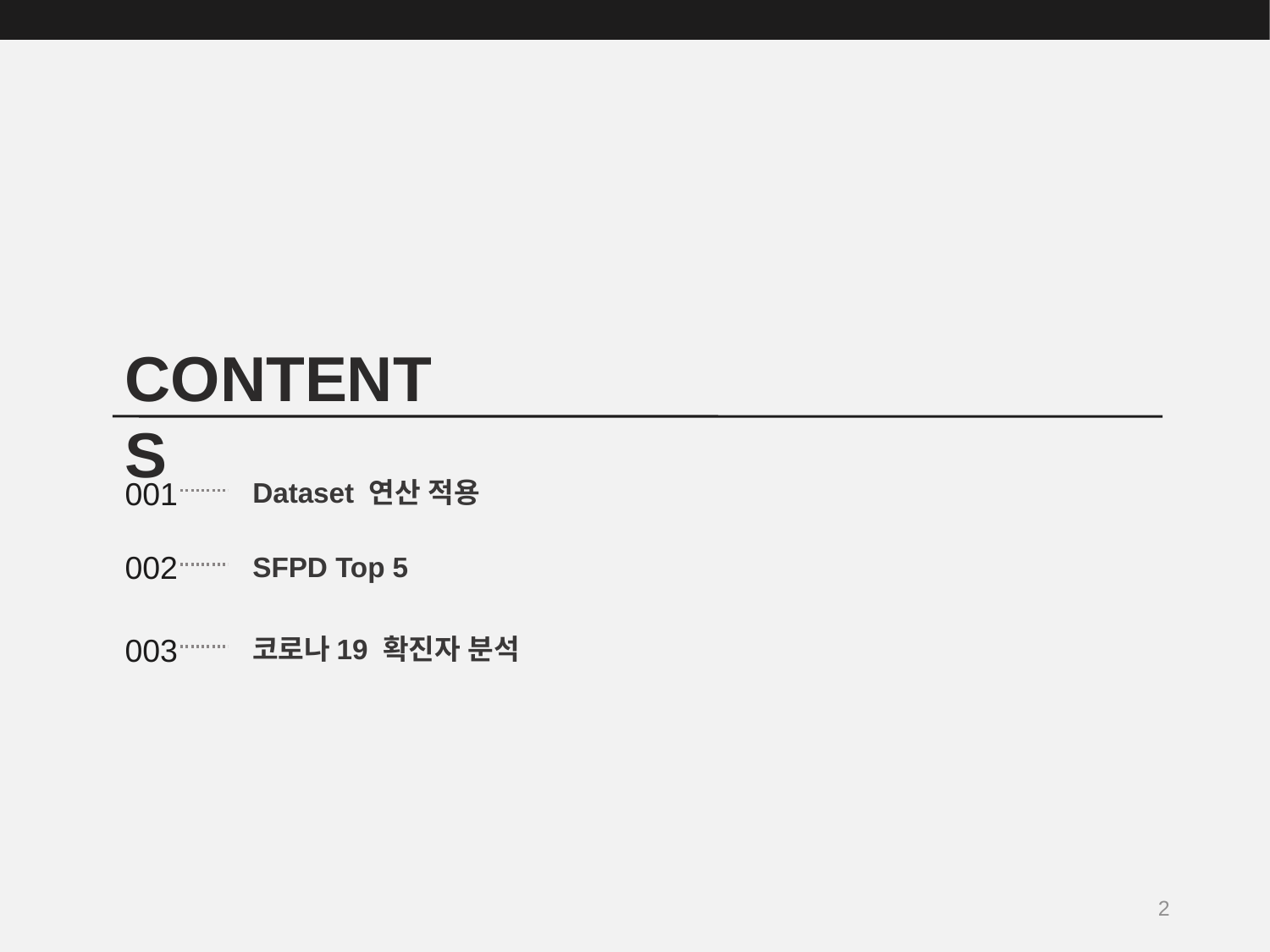

CONTENTS
001
Dataset 연산 적용
002
SFPD Top 5
003
코로나19 확진자 분석
2